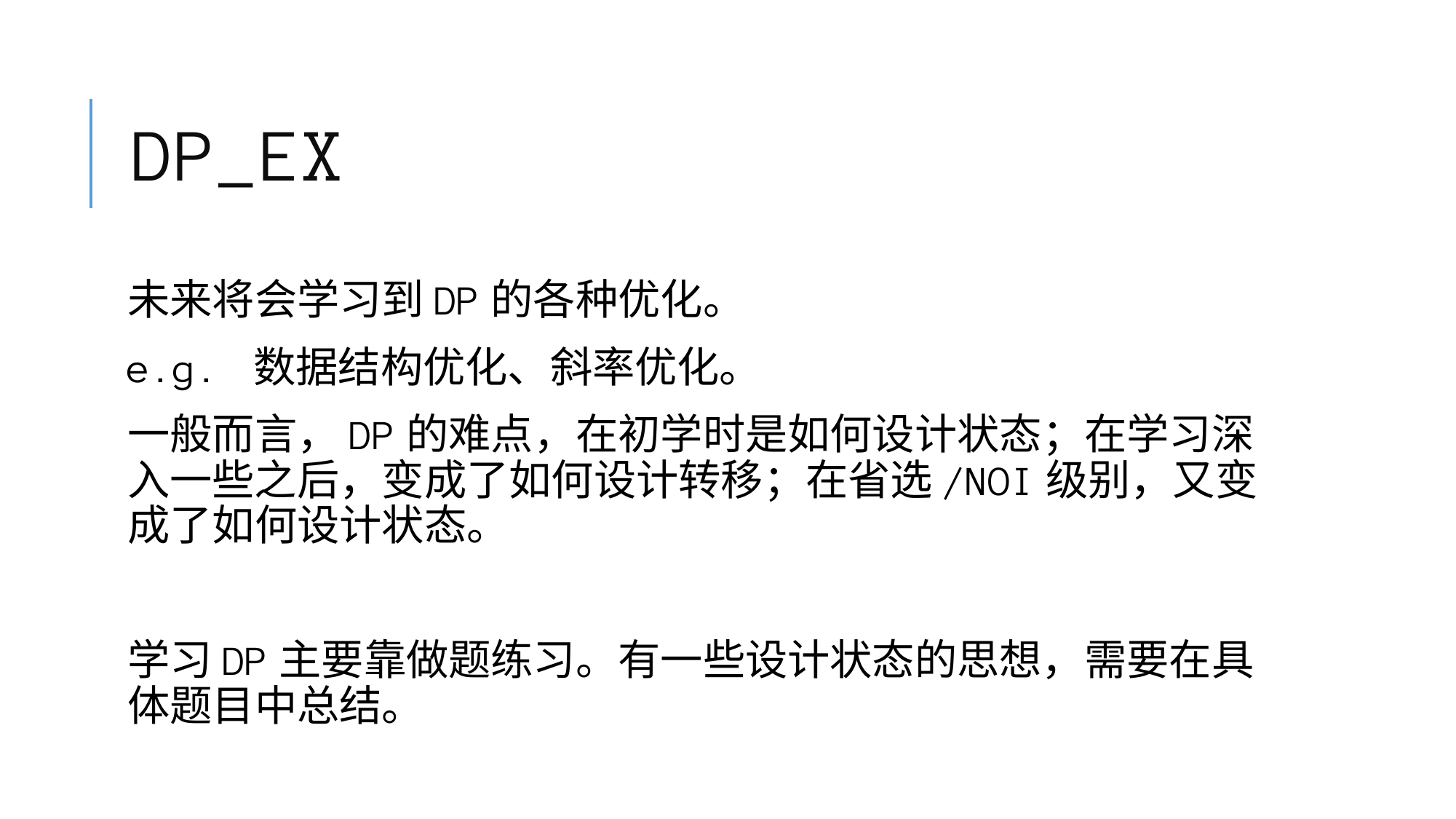

# DP_ex
未来将会学习到DP的各种优化。
e.g. 数据结构优化、斜率优化。
一般而言，DP的难点，在初学时是如何设计状态；在学习深入一些之后，变成了如何设计转移；在省选/NOI级别，又变成了如何设计状态。

学习DP主要靠做题练习。有一些设计状态的思想，需要在具体题目中总结。